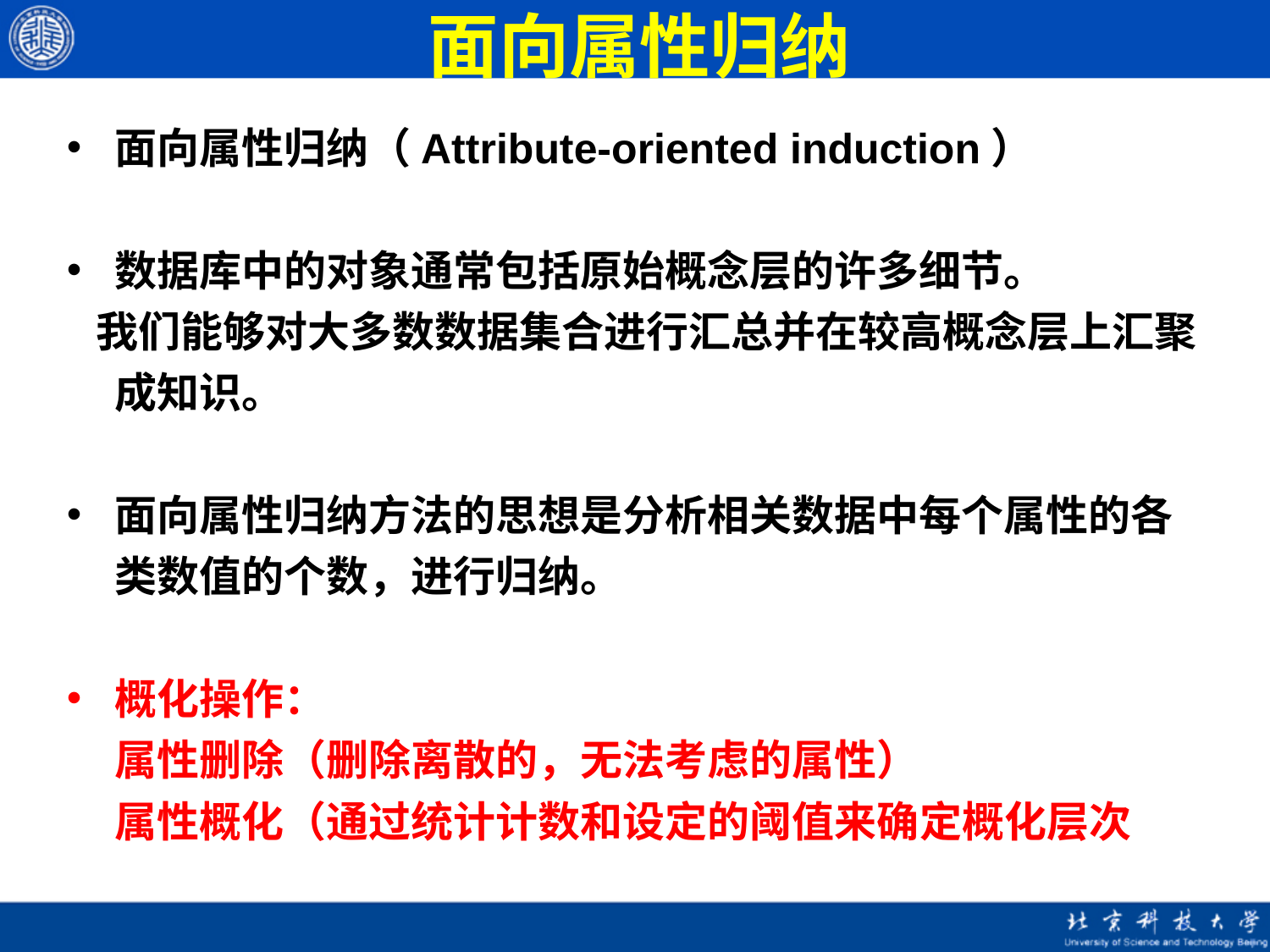

# 面向属性归纳
面向属性归纳（Attribute-oriented induction）

数据库中的对象通常包括原始概念层的许多细节。
  我们能够对大多数数据集合进行汇总并在较高概念层上汇聚成知识。

面向属性归纳方法的思想是分析相关数据中每个属性的各类数值的个数，进行归纳。

概化操作：
    属性删除（删除离散的，无法考虑的属性）
    属性概化（通过统计计数和设定的阈值来确定概化层次